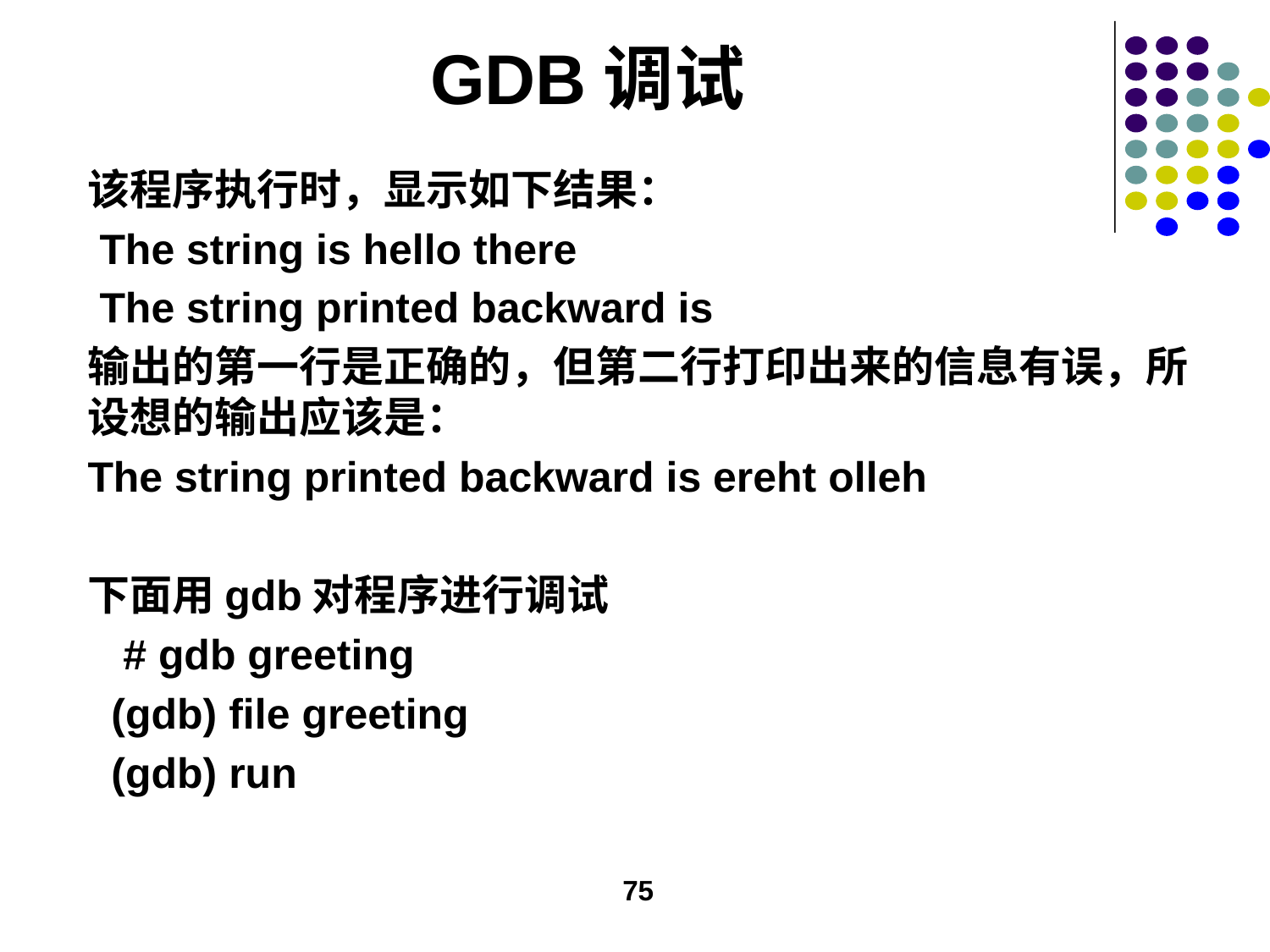

# GDB调试
该程序执行时，显示如下结果：
 The string is hello there
 The string printed backward is
输出的第一行是正确的，但第二行打印出来的信息有误，所设想的输出应该是：
The string printed backward is ereht olleh

下面用gdb对程序进行调试
   # gdb greeting
  (gdb) file greeting
  (gdb) run
75